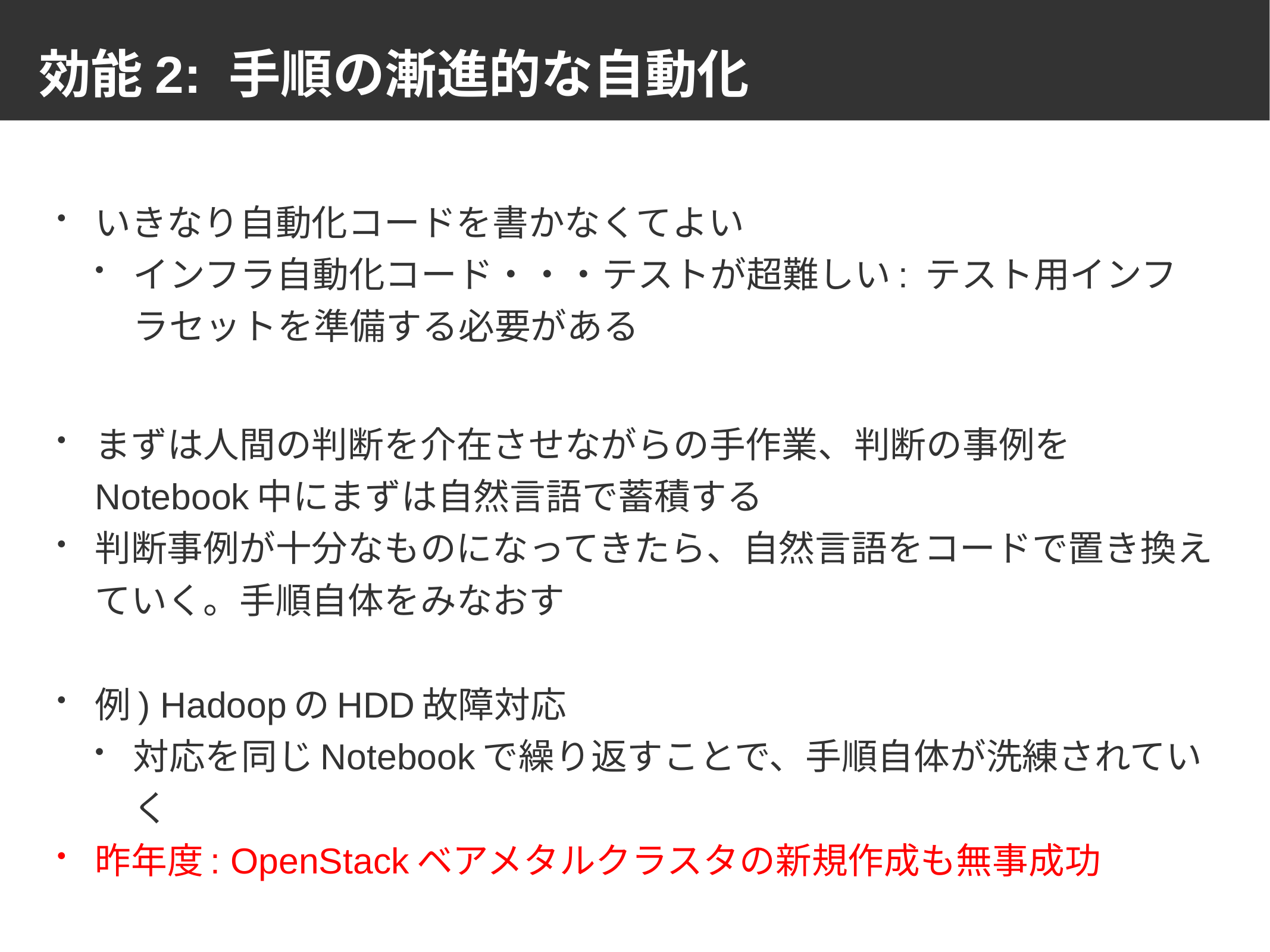

# 効能2: 手順の漸進的な自動化
いきなり自動化コードを書かなくてよい
インフラ自動化コード・・・テストが超難しい: テスト用インフラセットを準備する必要がある

まずは人間の判断を介在させながらの手作業、判断の事例をNotebook中にまずは自然言語で蓄積する
判断事例が十分なものになってきたら、自然言語をコードで置き換えていく。手順自体をみなおす

例) HadoopのHDD故障対応
対応を同じNotebookで繰り返すことで、手順自体が洗練されていく
昨年度: OpenStackベアメタルクラスタの新規作成も無事成功